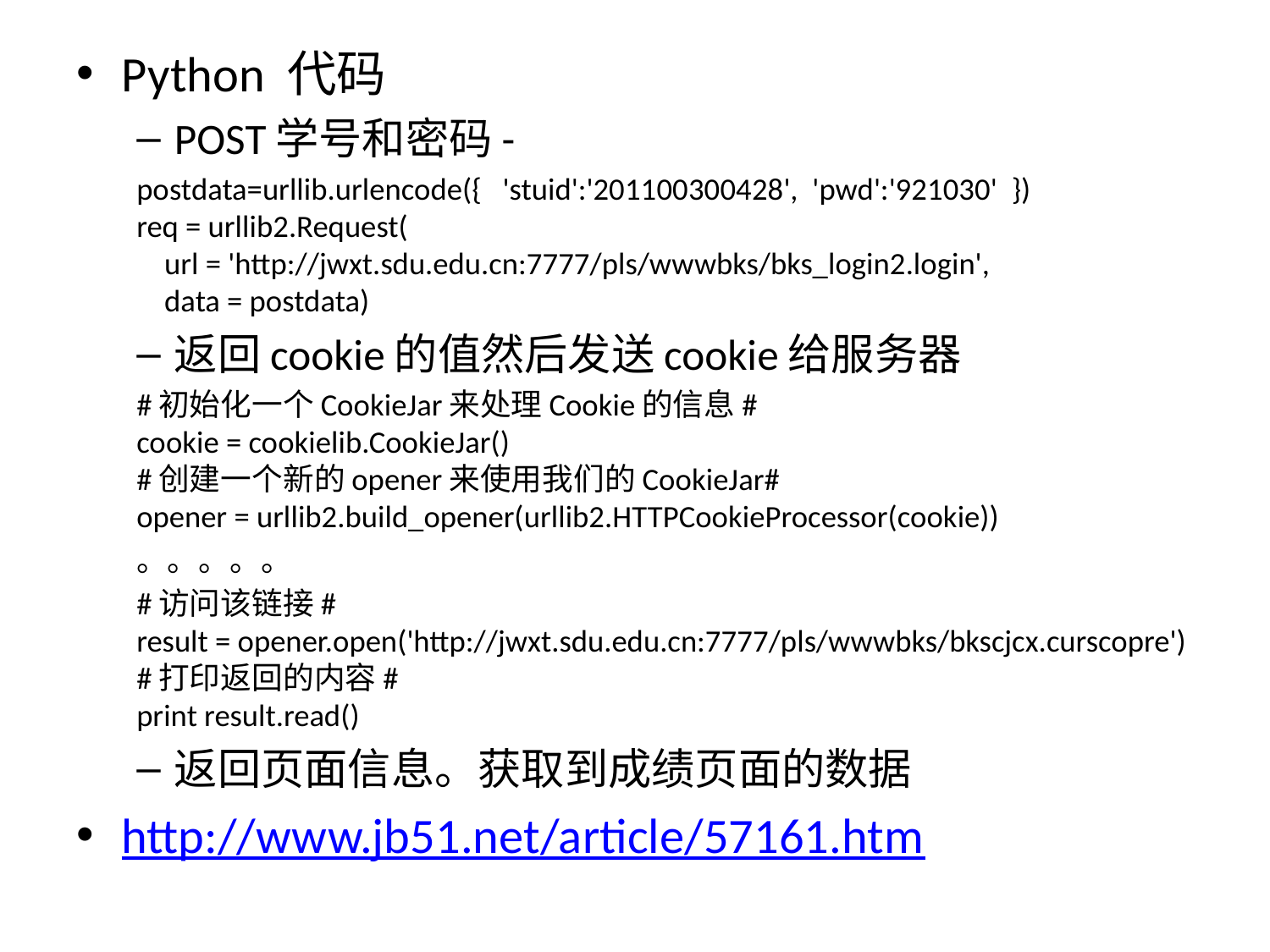

Python 代码
POST学号和密码-
postdata=urllib.urlencode({   'stuid':'201100300428',  'pwd':'921030'  })
req = urllib2.Request( 
    url = 'http://jwxt.sdu.edu.cn:7777/pls/wwwbks/bks_login2.login', 
    data = postdata)
返回cookie的值然后发送cookie给服务器
#初始化一个CookieJar来处理Cookie的信息#
cookie = cookielib.CookieJar()
#创建一个新的opener来使用我们的CookieJar#
opener = urllib2.build_opener(urllib2.HTTPCookieProcessor(cookie))
。。。。。
#访问该链接#
result = opener.open('http://jwxt.sdu.edu.cn:7777/pls/wwwbks/bkscjcx.curscopre')
#打印返回的内容#
print result.read()
返回页面信息。获取到成绩页面的数据
http://www.jb51.net/article/57161.htm

#